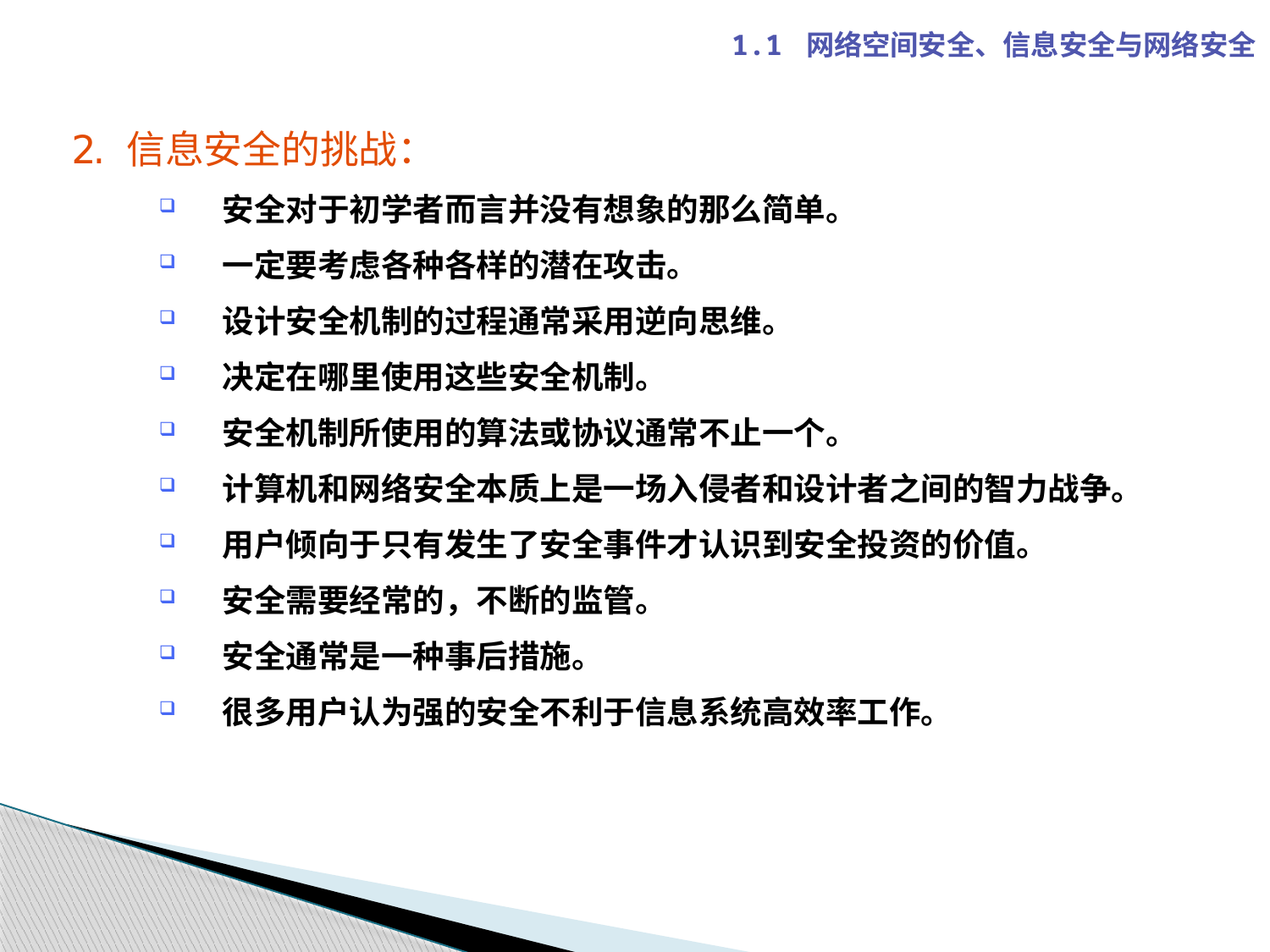

1.1 网络空间安全、信息安全与网络安全
2. 信息安全的挑战：
安全对于初学者而言并没有想象的那么简单。
一定要考虑各种各样的潜在攻击。
设计安全机制的过程通常采用逆向思维。
决定在哪里使用这些安全机制。
安全机制所使用的算法或协议通常不止一个。
计算机和网络安全本质上是一场入侵者和设计者之间的智力战争。
用户倾向于只有发生了安全事件才认识到安全投资的价值。
安全需要经常的，不断的监管。
安全通常是一种事后措施。
很多用户认为强的安全不利于信息系统高效率工作。